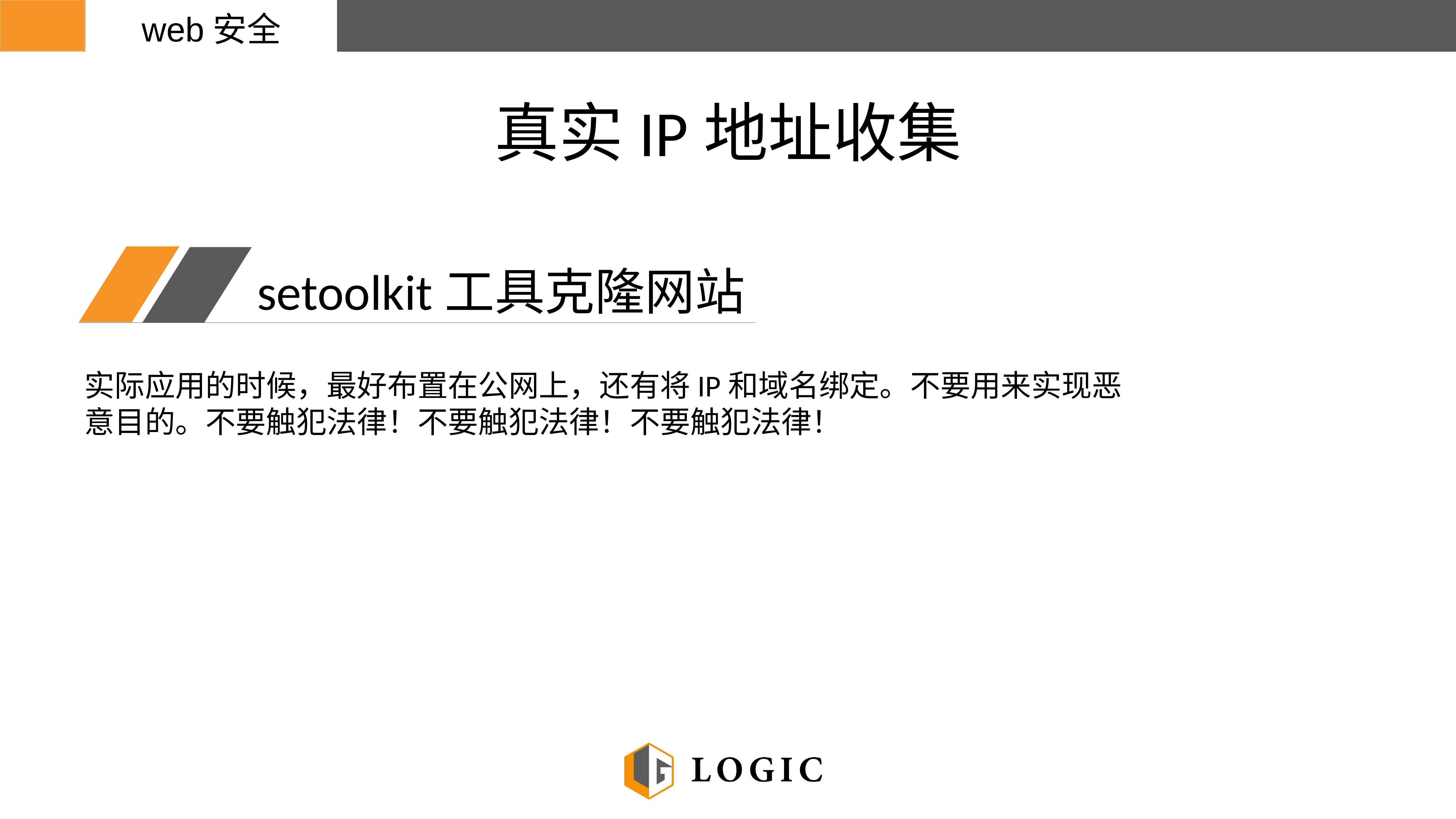

web安全
真实IP地址收集

setoolkit工具克隆网站
实际应用的时候，最好布置在公网上，还有将IP和域名绑定。不要用来实现恶意目的。不要触犯法律！不要触犯法律！不要触犯法律！